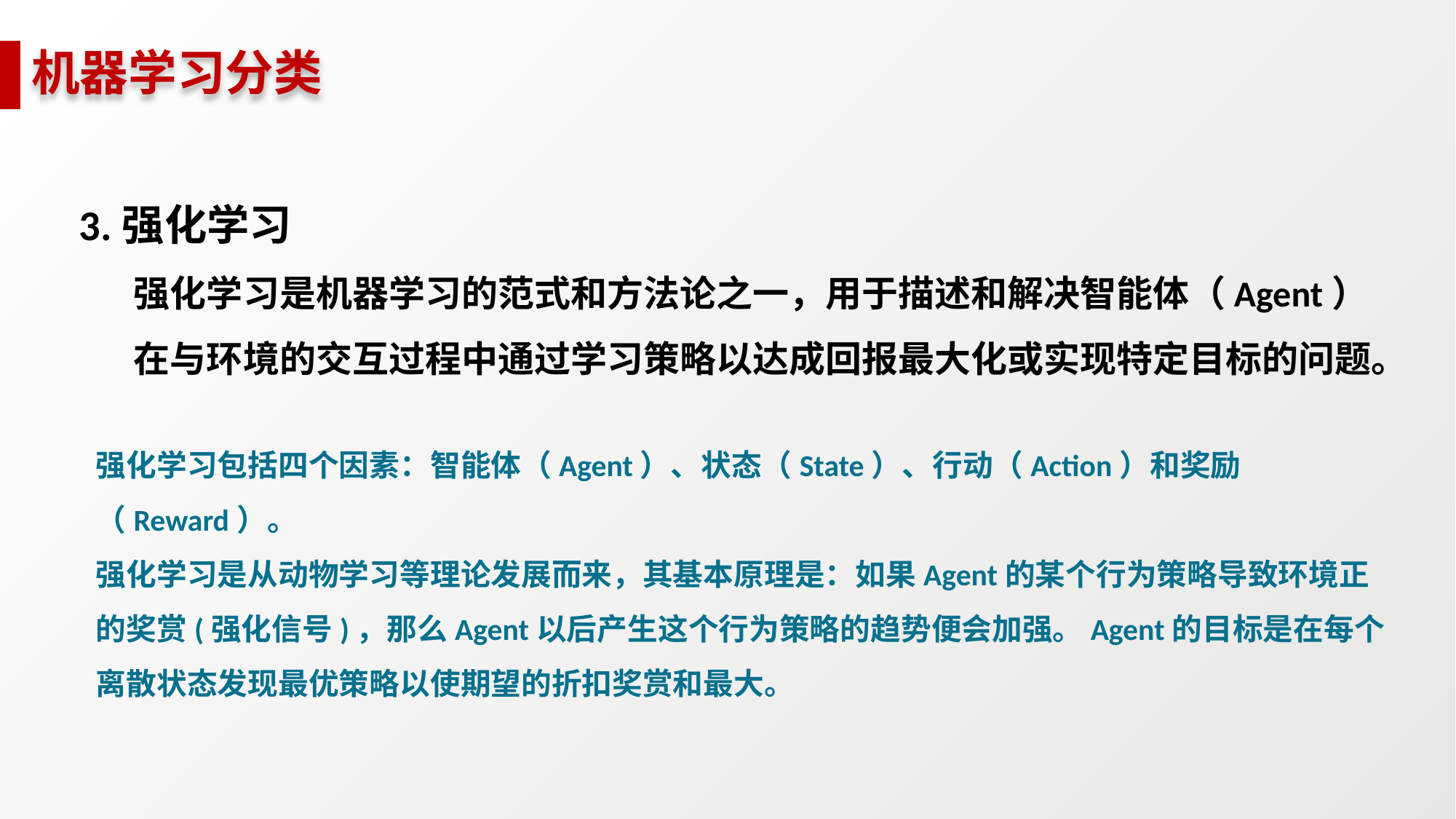

# 机器学习分类
3.强化学习
强化学习是机器学习的范式和方法论之一，用于描述和解决智能体（Agent）在与环境的交互过程中通过学习策略以达成回报最大化或实现特定目标的问题。
强化学习包括四个因素：智能体（Agent）、状态（State）、行动（Action）和奖励（Reward）。
强化学习是从动物学习等理论发展而来，其基本原理是：如果Agent的某个行为策略导致环境正的奖赏(强化信号)，那么Agent以后产生这个行为策略的趋势便会加强。Agent的目标是在每个离散状态发现最优策略以使期望的折扣奖赏和最大。